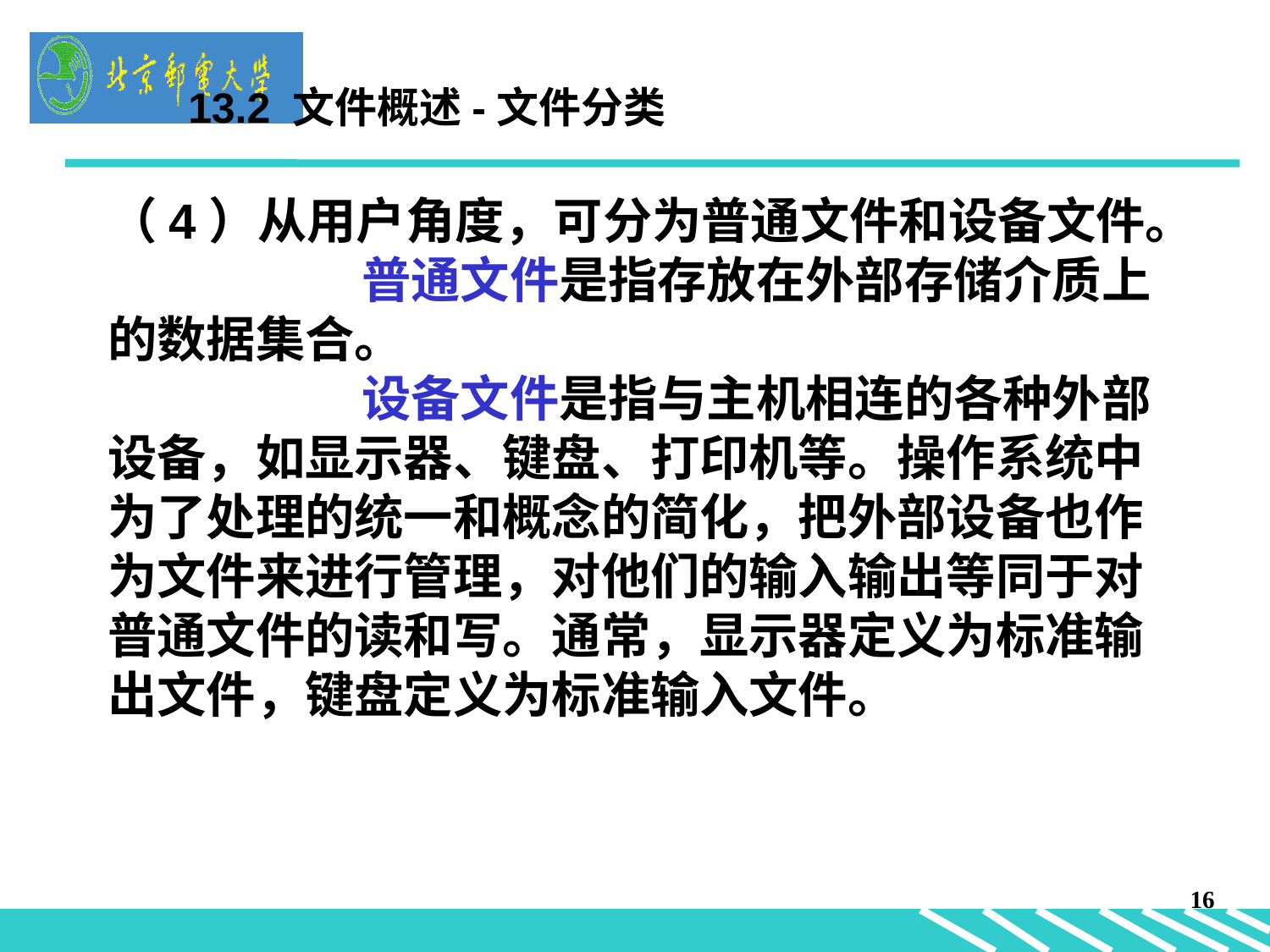

13.2 文件概述-文件分类
（4）从用户角度，可分为普通文件和设备文件。
		普通文件是指存放在外部存储介质上的数据集合。
		设备文件是指与主机相连的各种外部设备，如显示器、键盘、打印机等。操作系统中为了处理的统一和概念的简化，把外部设备也作为文件来进行管理，对他们的输入输出等同于对普通文件的读和写。通常，显示器定义为标准输出文件，键盘定义为标准输入文件。

16